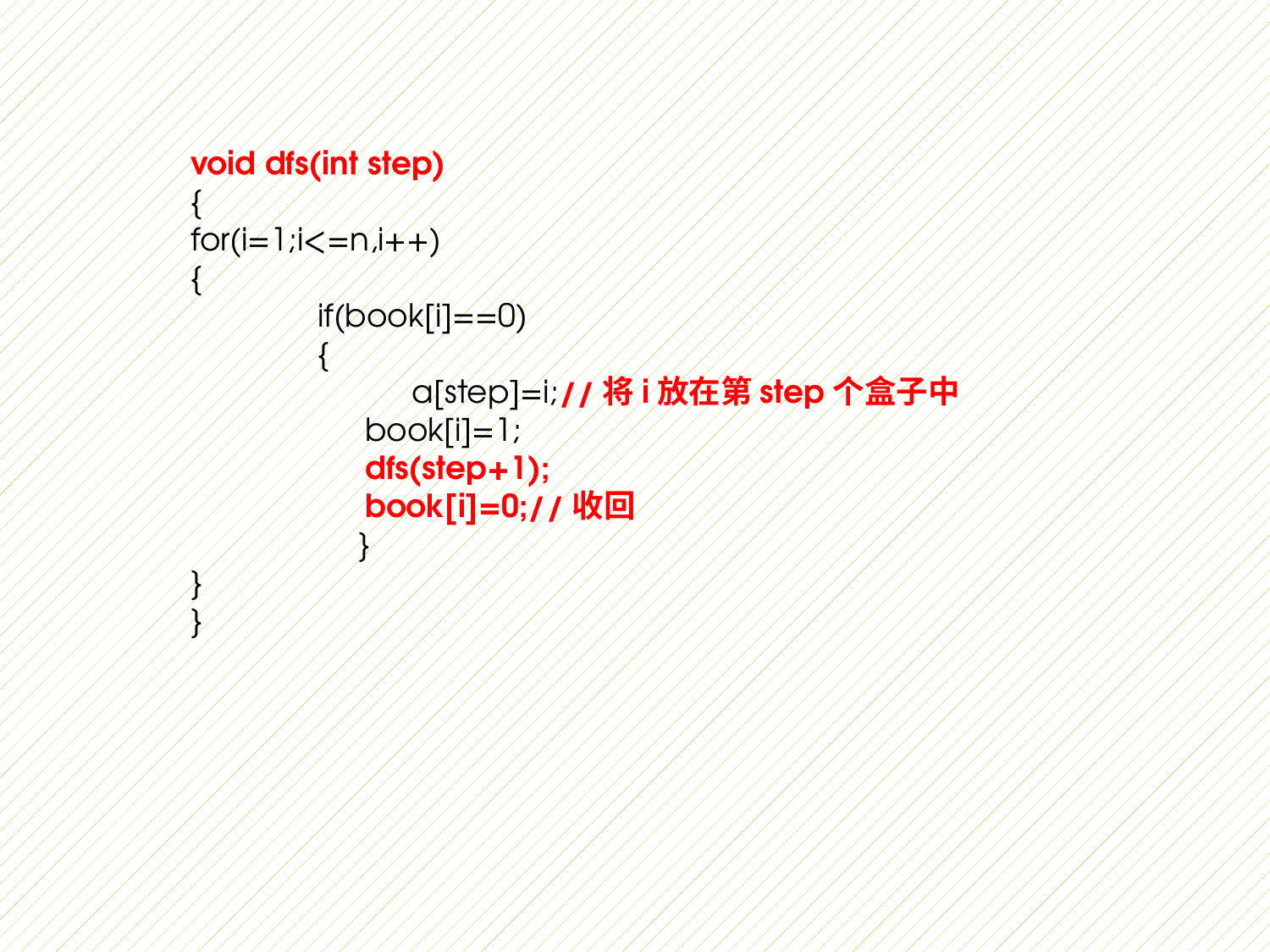

void dfs(int step)
{
for(i=1;i<=n,i++)
{
	if(book[i]==0)
	{
 	      a[step]=i;//将i放在第step个盒子中
               book[i]=1;
               dfs(step+1);
               book[i]=0;//收回
	}
}
}